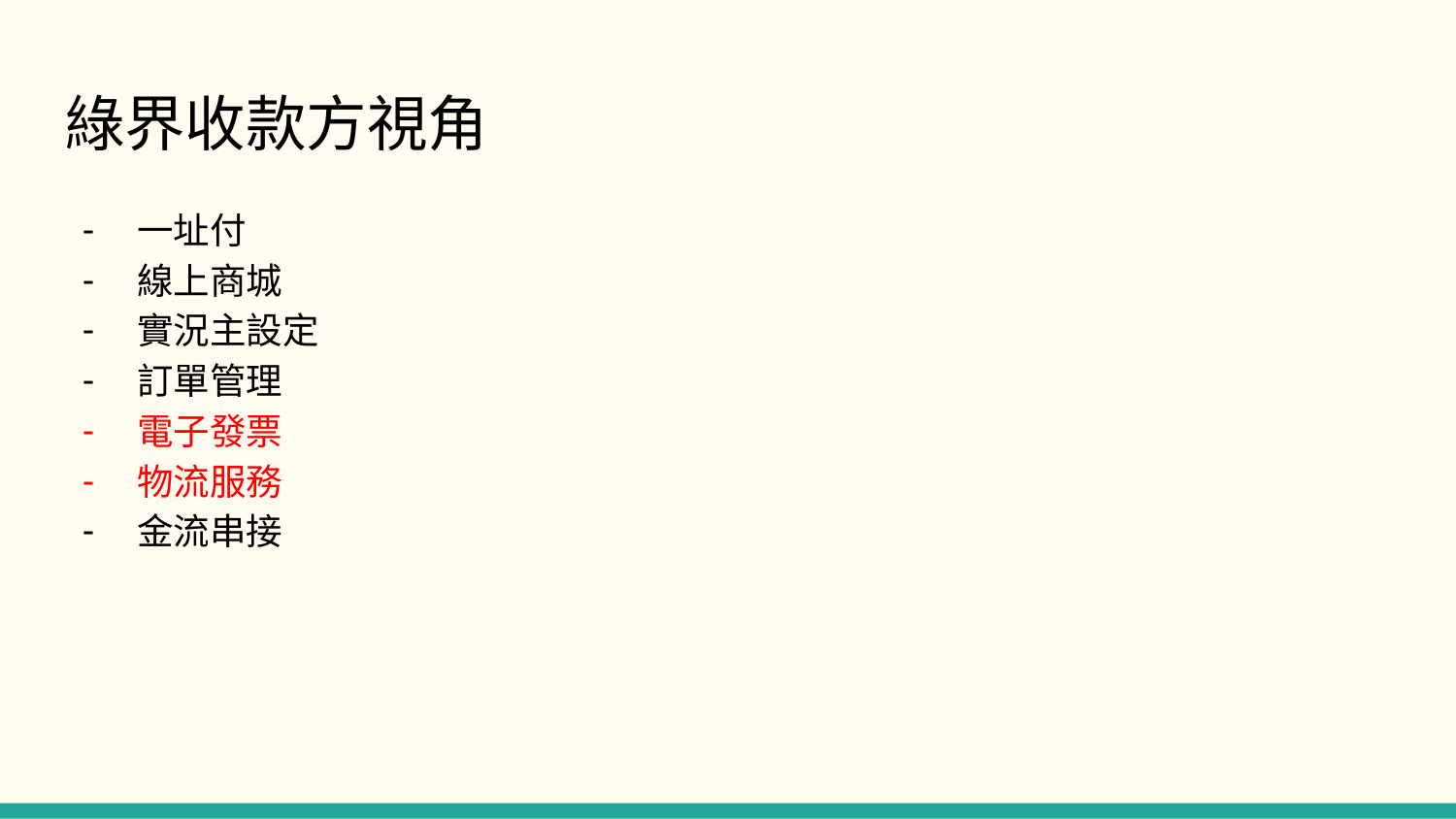

# 綠界收款方視角
一址付
線上商城
實況主設定
訂單管理
電子發票
物流服務
金流串接